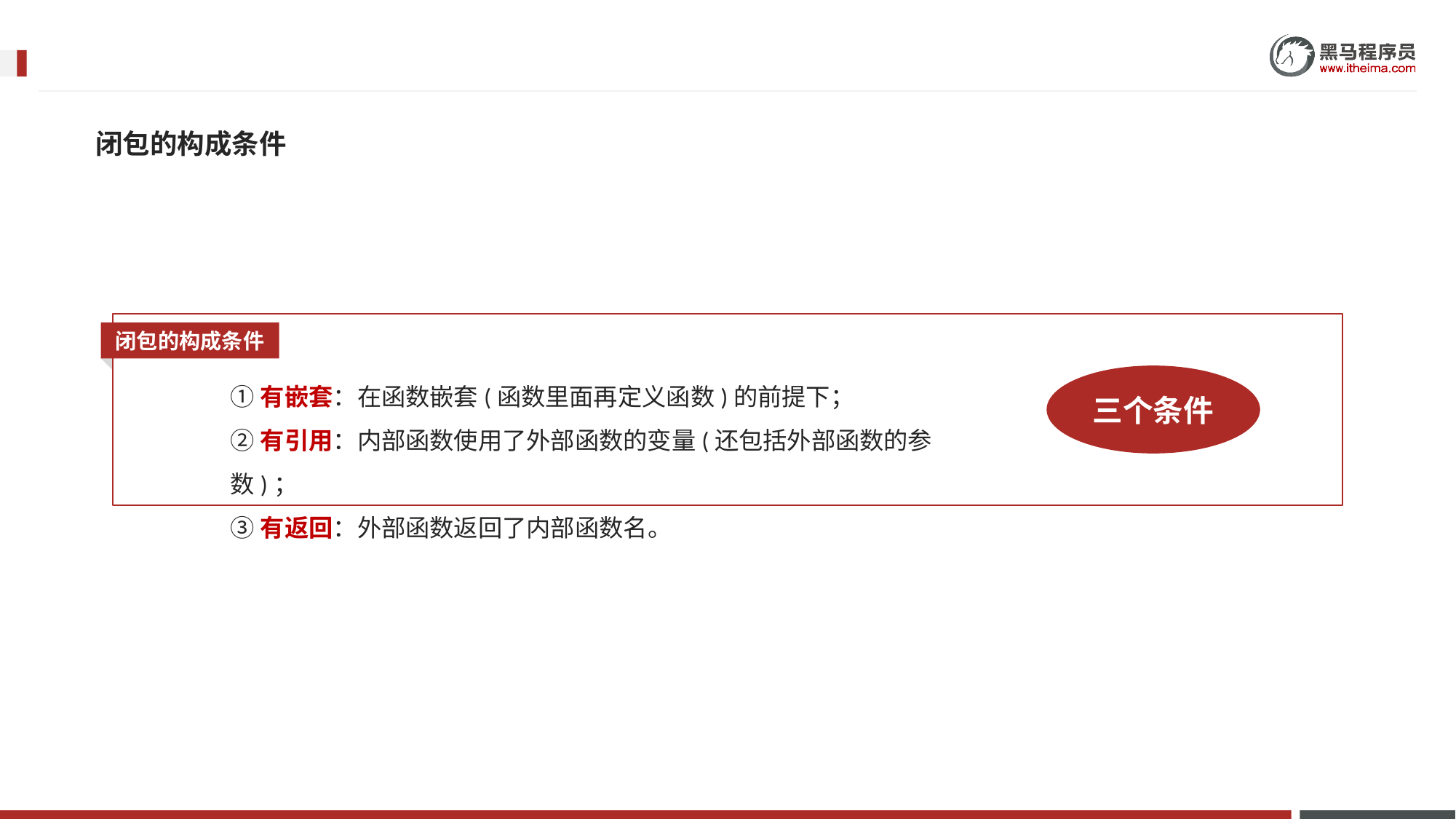

闭包的构成条件

闭包的构成条件

①有嵌套：在函数嵌套(函数里面再定义函数)的前提下；
②有引用：内部函数使用了外部函数的变量(还包括外部函数的参数)；
③有返回：外部函数返回了内部函数名。
三个条件